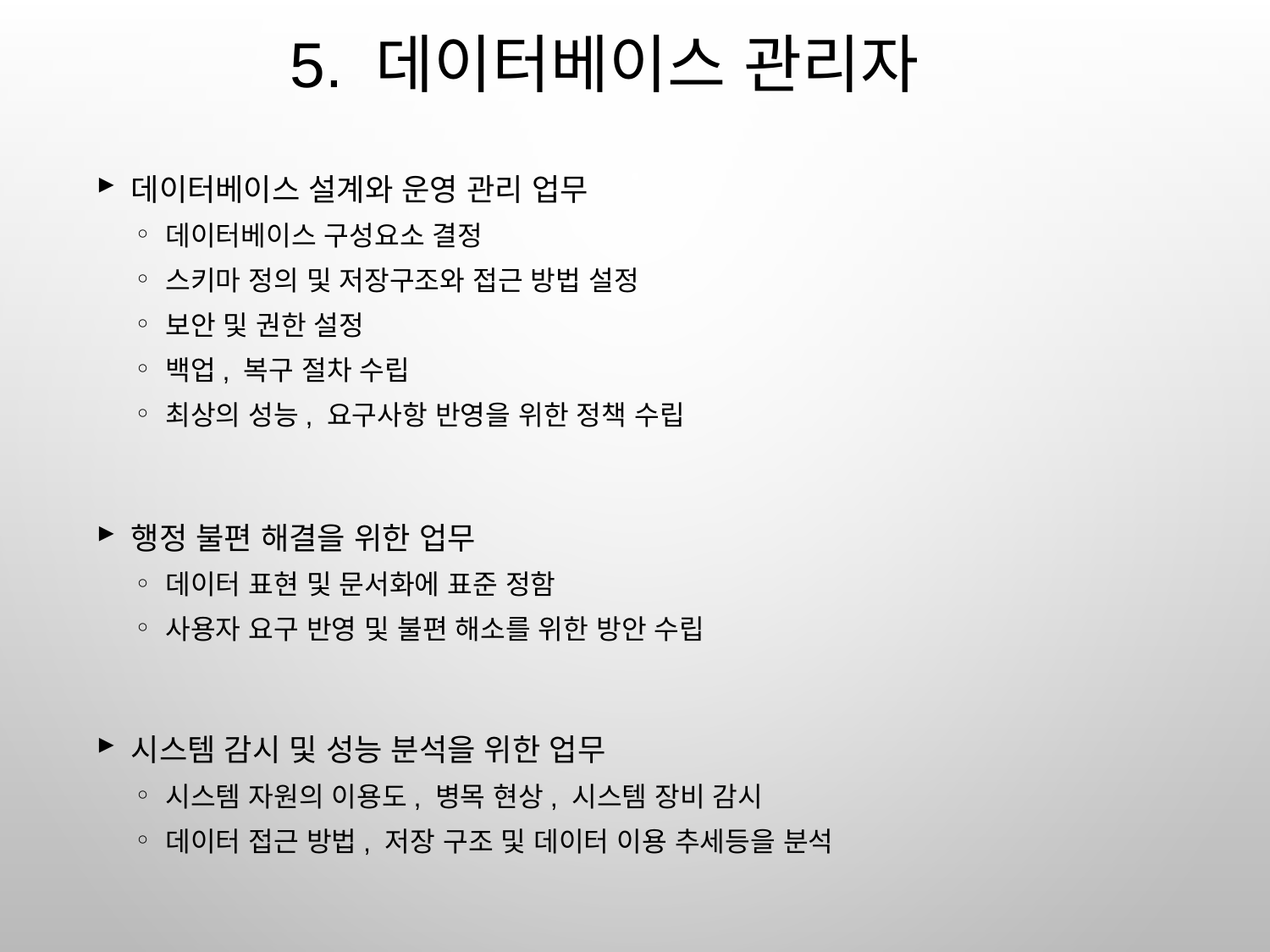

# 5. 데이터베이스 관리자
데이터베이스 설계와 운영 관리 업무
데이터베이스 구성요소 결정
스키마 정의 및 저장구조와 접근 방법 설정
보안 및 권한 설정
백업, 복구 절차 수립
최상의 성능, 요구사항 반영을 위한 정책 수립

행정 불편 해결을 위한 업무
데이터 표현 및 문서화에 표준 정함
사용자 요구 반영 및 불편 해소를 위한 방안 수립

시스템 감시 및 성능 분석을 위한 업무
시스템 자원의 이용도, 병목 현상, 시스템 장비 감시
데이터 접근 방법, 저장 구조 및 데이터 이용 추세등을 분석